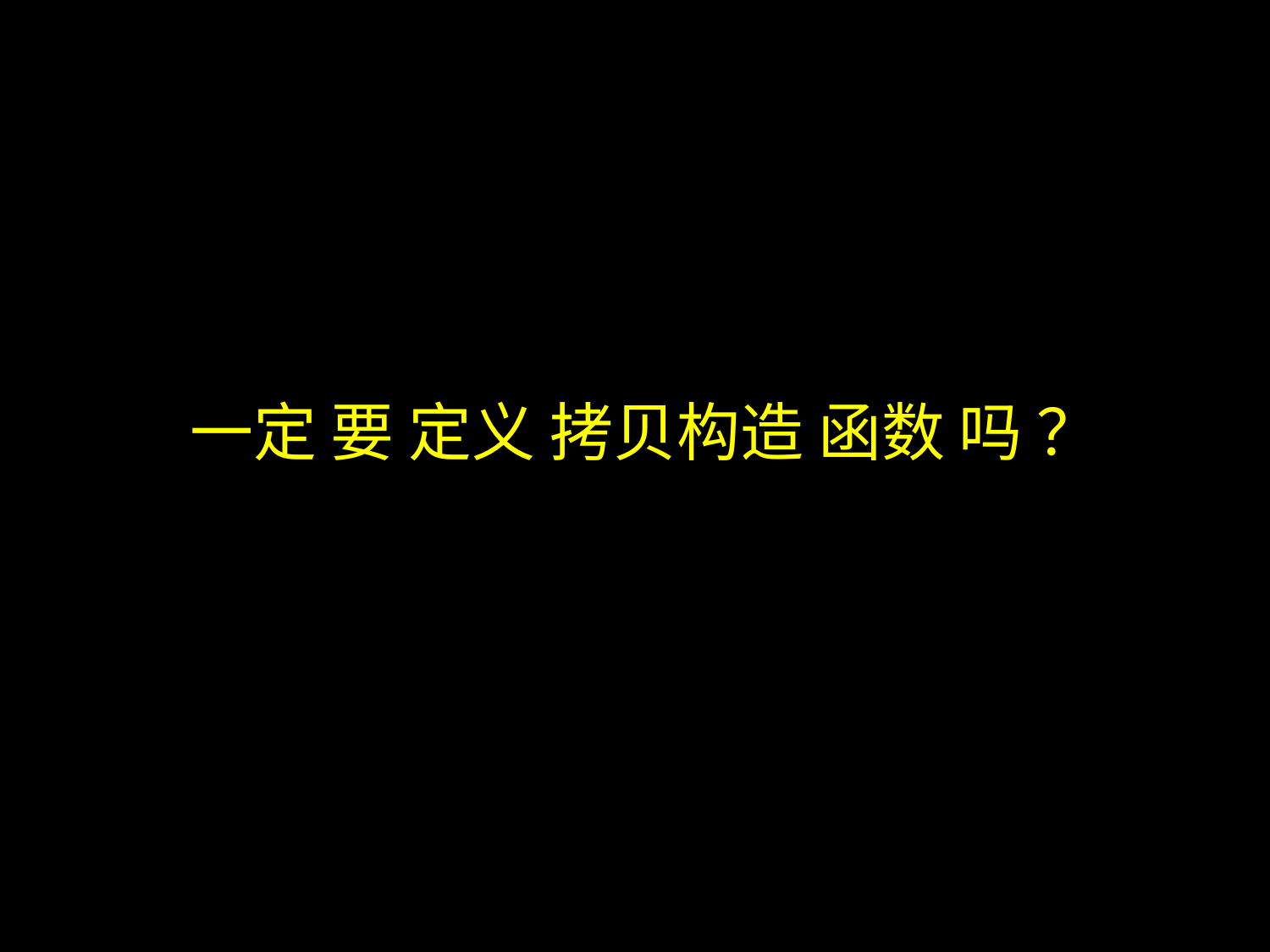

一定 要 定义 拷贝构造 函数 吗 ？